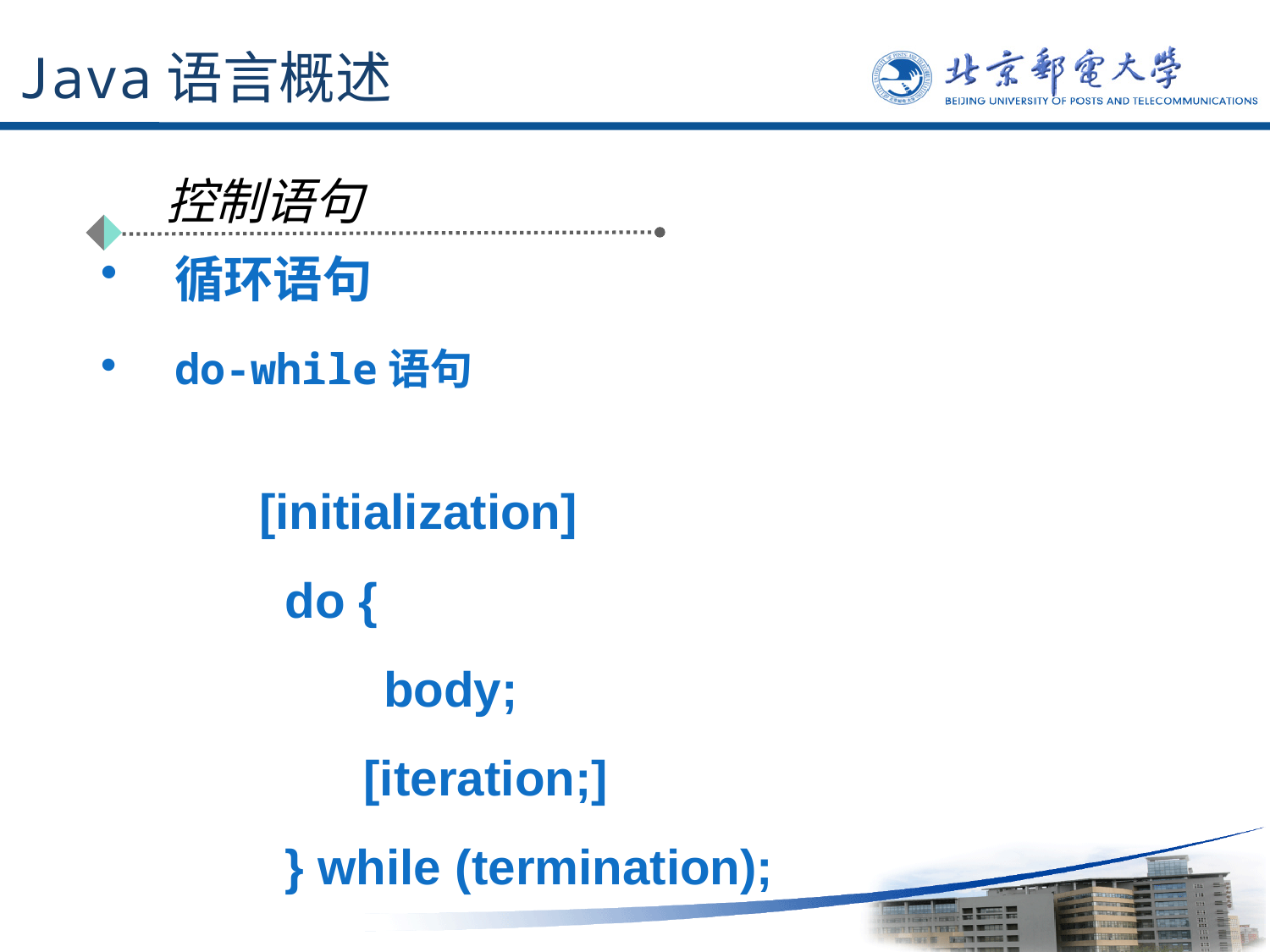

# Java语言概述

控制语句

循环语句
do-while语句
　　[initialization]
　　do {
　　　　body;
　　       [iteration;]
　　} while (termination);